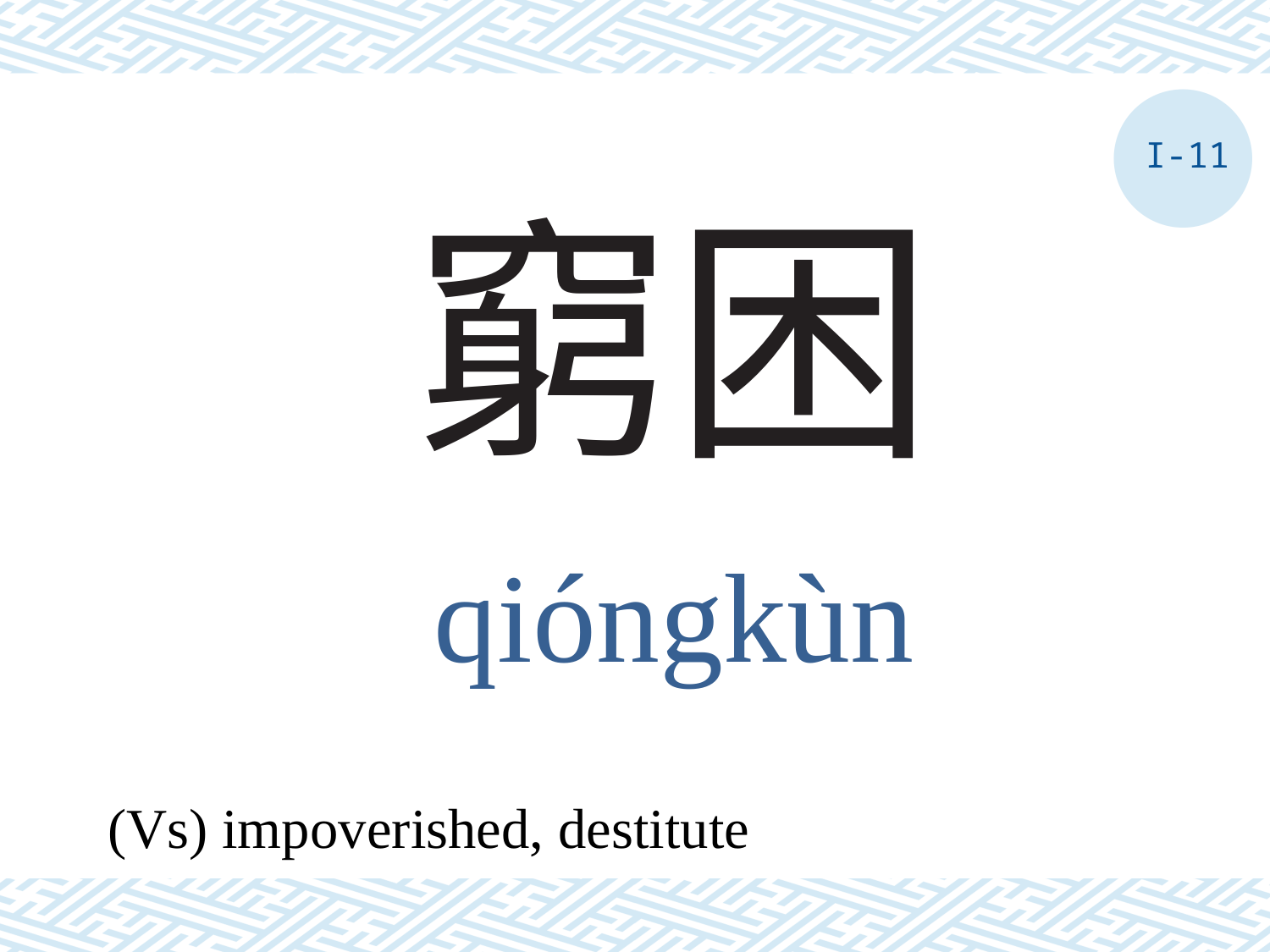

I-11

# 窮困
qióngkùn
(Vs) impoverished, destitute